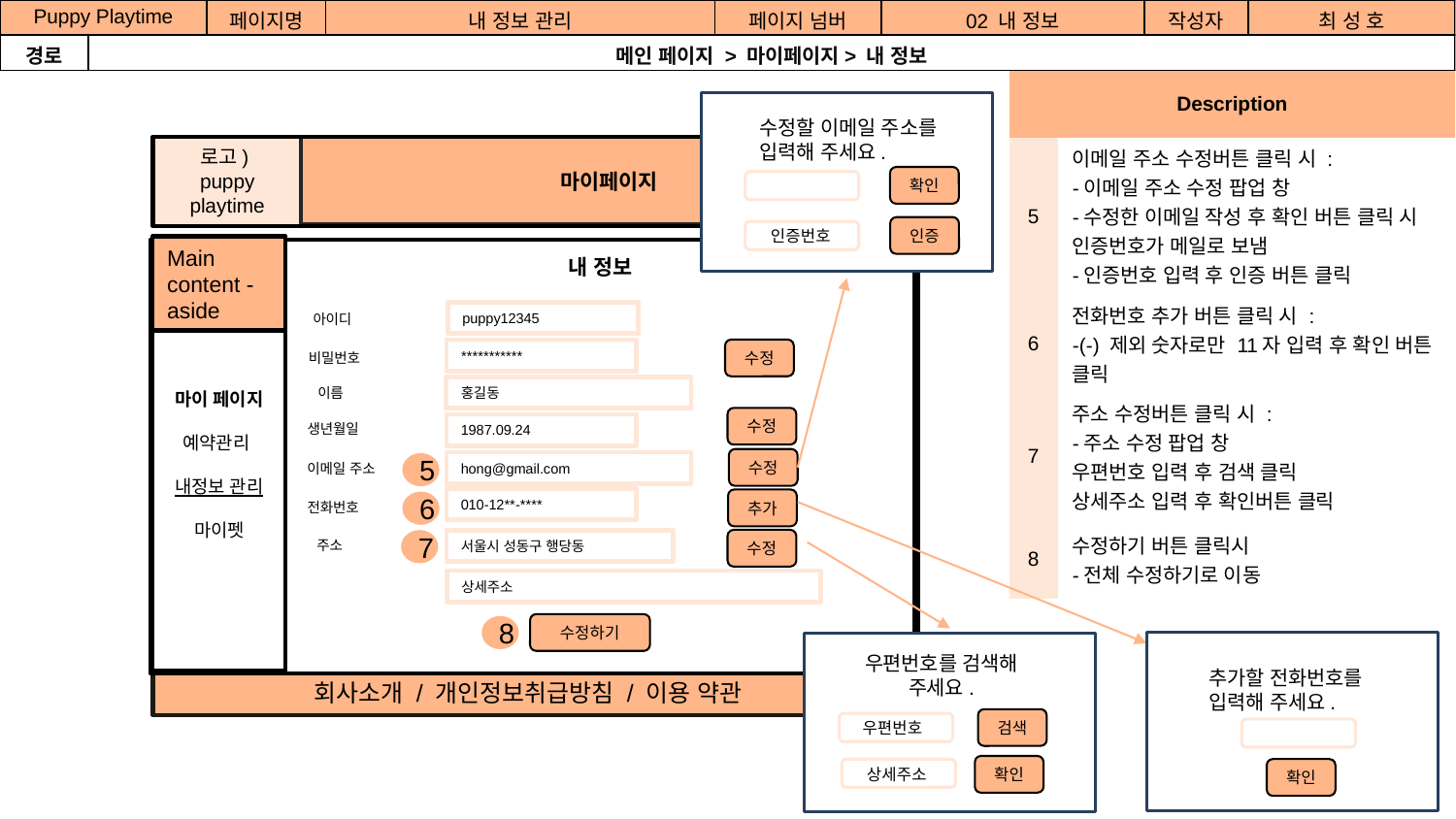

| Puppy Playtime |  | 페이지명 | 내 정보 관리 | 페이지 넘버 | 02 내 정보 | 작성자 | 최 성 호 |
| --- | --- | --- | --- | --- | --- | --- | --- |
| 경로 | 메인 페이지 > 마이페이지> 내 정보 |  |  |  |  |  |  |
공간(오피스) 대여 시스템
| Description |  |
| --- | --- |
| 5 | 이메일 주소 수정버튼 클릭 시 : -이메일 주소 수정 팝업 창 -수정한 이메일 작성 후 확인 버튼 클릭 시 인증번호가 메일로 보냄 -인증번호 입력 후 인증 버튼 클릭 |
| 6 | 전화번호 추가 버튼 클릭 시 : -(-) 제외 숫자로만 11자 입력 후 확인 버튼 클릭 |
| 7 | 주소 수정버튼 클릭 시 : -주소 수정 팝업 창 우편번호 입력 후 검색 클릭 상세주소 입력 후 확인버튼 클릭 |
| 8 | 수정하기 버튼 클릭시 -전체 수정하기로 이동 |

수정할 이메일 주소를 입력해 주세요.
확인

인증
인증번호

마이페이지
로고)
puppy
playtime
회사소개 / 개인정보취급방침 / 이용 약관

마이 페이지
예약관리
내정보 관리
마이펫
Main content -aside

<main-content>
사용가이드
내 정보
puppy12345
아이디
수정
***********
비밀번호
이름
홍길동
수정
생년월일
1987.09.24
수정
hong@gmail.com
이메일 주소
5
010-12**-****
추가
6
전화번호
주소
수정
7
서울시 성동구 행당동
상세주소
수정하기
8

추가할 전화번호를 입력해 주세요.

확인

우편번호를 검색해 주세요.
검색

확인

우편번호
상세주소